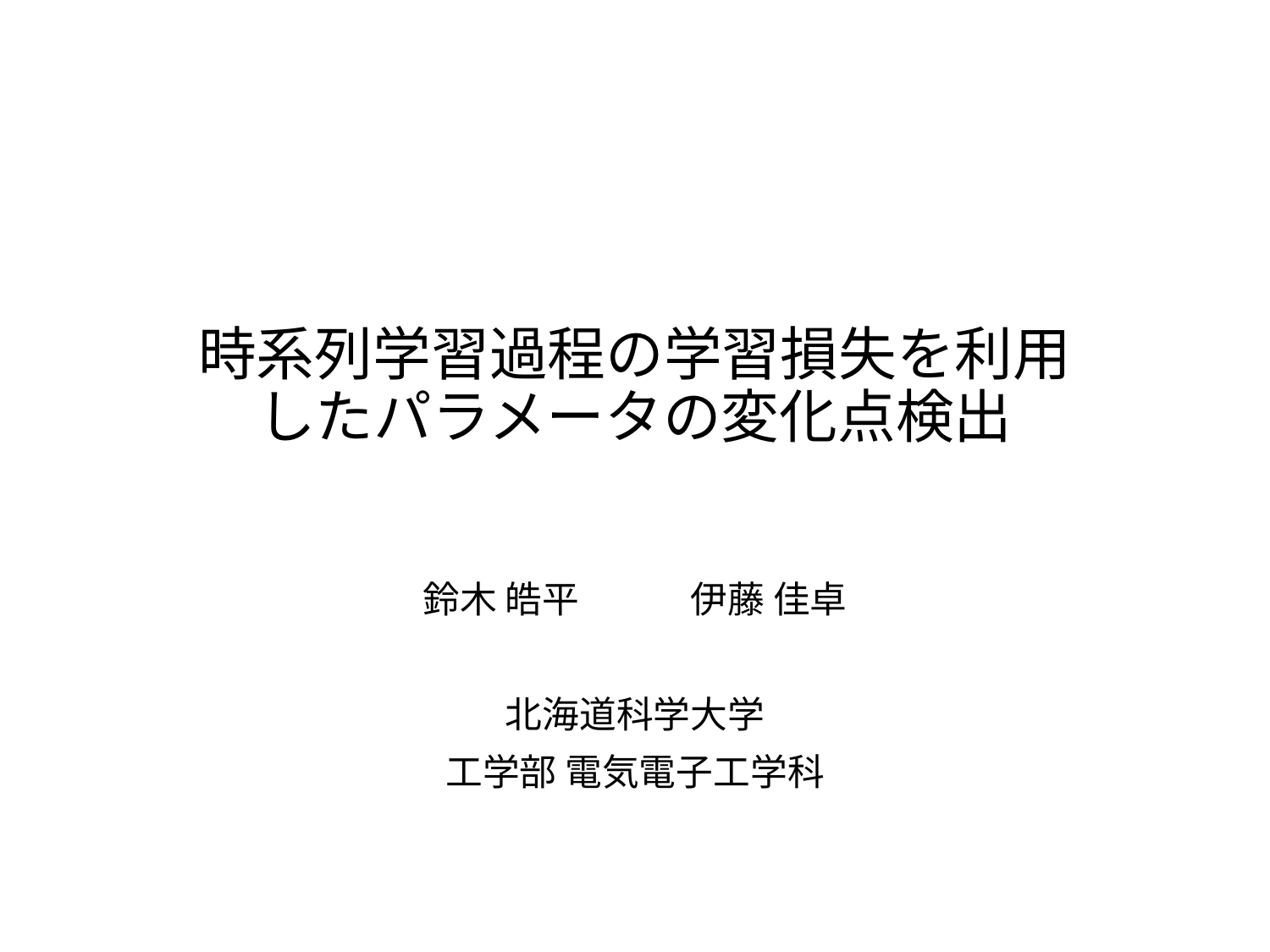

# 時系列学習過程の学習損失を利用したパラメータの変化点検出
鈴木 皓平　　　伊藤 佳卓

北海道科学大学
工学部 電気電子工学科